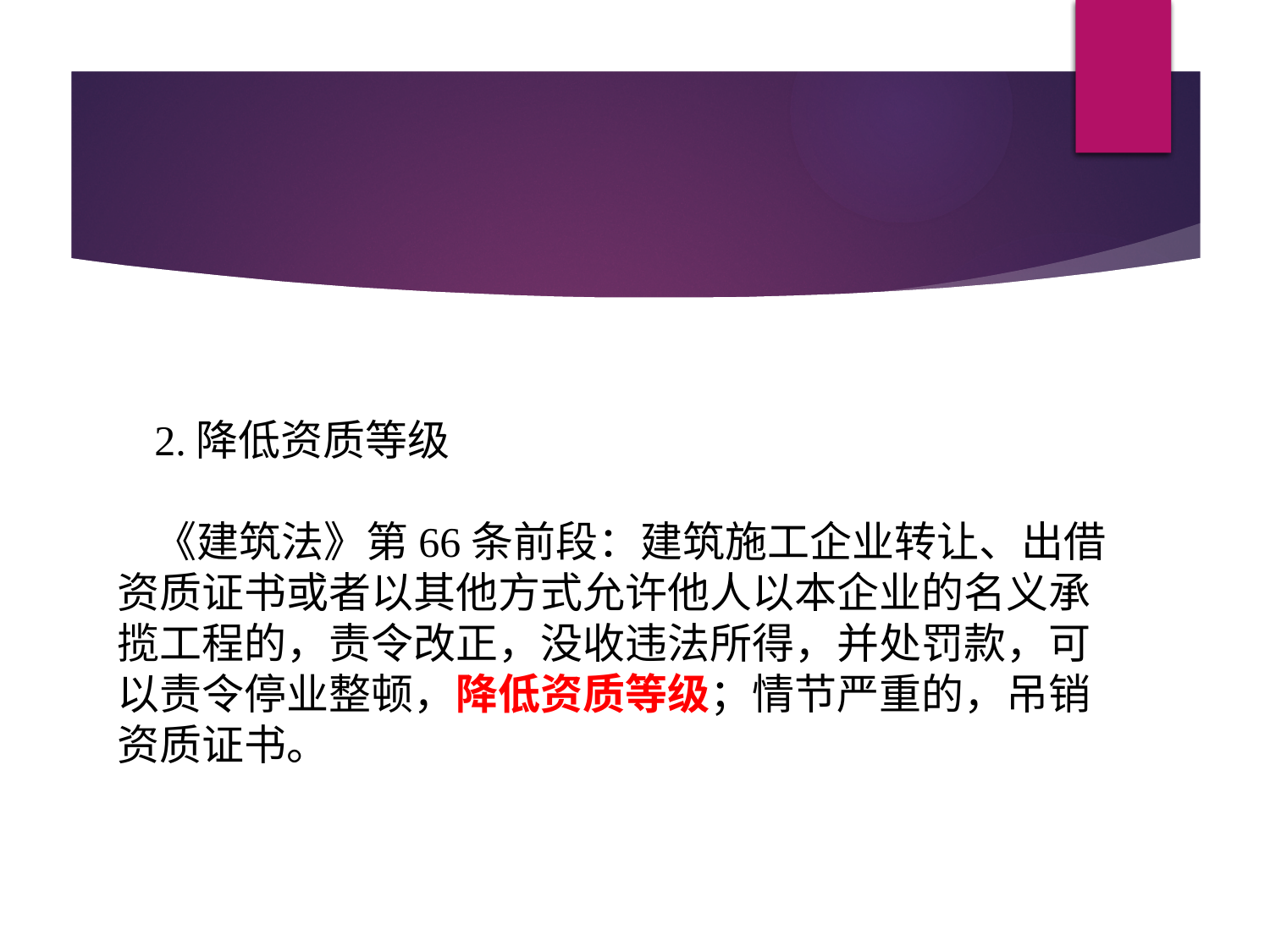

2.降低资质等级

《建筑法》第66条前段：建筑施工企业转让、出借资质证书或者以其他方式允许他人以本企业的名义承揽工程的，责令改正，没收违法所得，并处罚款，可以责令停业整顿，降低资质等级；情节严重的，吊销资质证书。